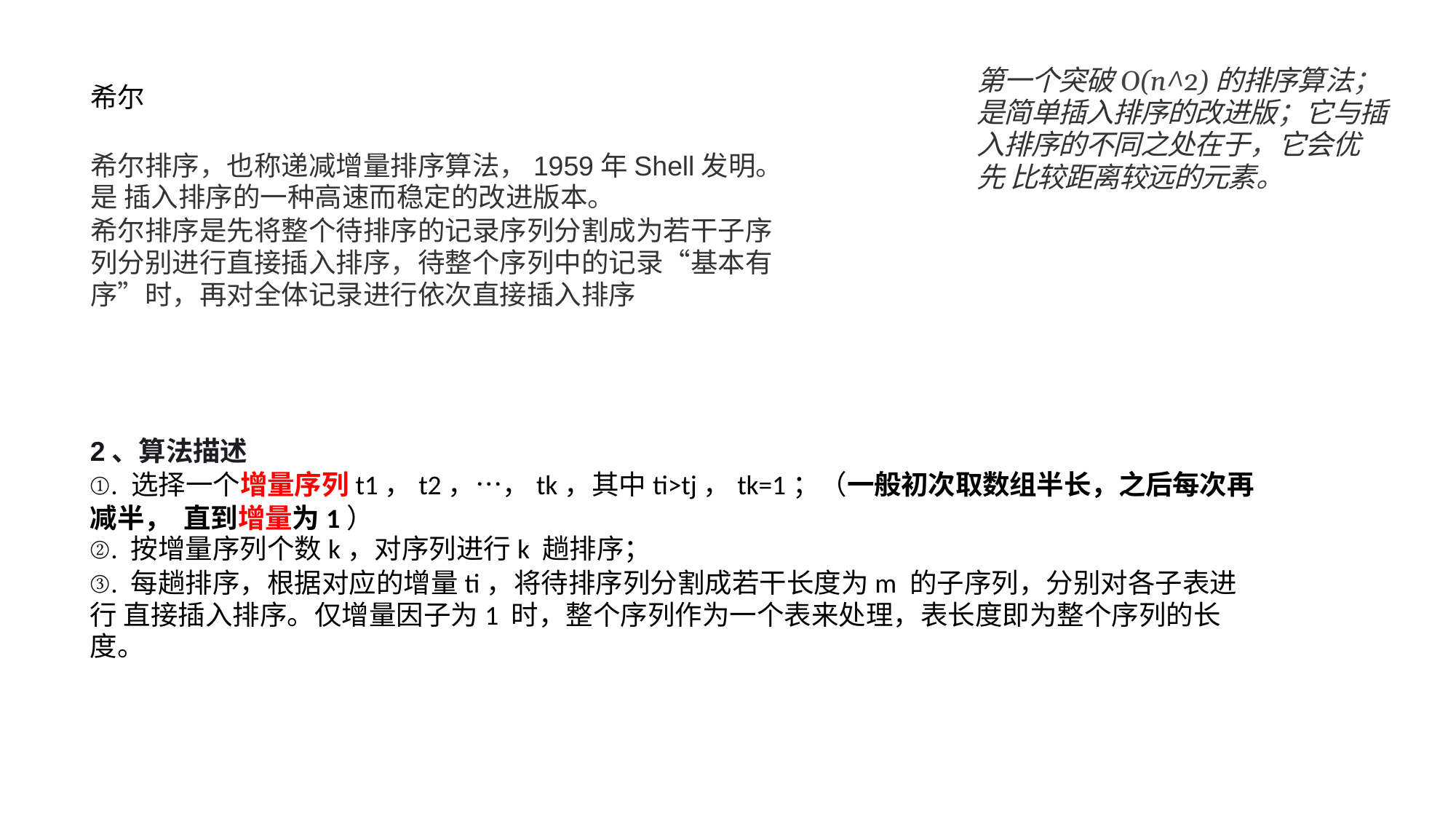

# 第一个突破O(n^2)的排序算法；  是简单插入排序的改进版；它与插 入排序的不同之处在于，它会优先 比较距离较远的元素。
希尔
希尔排序，也称递减增量排序算法，1959年Shell发明。是 插入排序的一种高速而稳定的改进版本。
希尔排序是先将整个待排序的记录序列分割成为若干子序 列分别进行直接插入排序，待整个序列中的记录“基本有
序”时，再对全体记录进行依次直接插入排序
2、算法描述
①. 选择一个增量序列t1，t2，…，tk，其中ti>tj，tk=1；（一般初次取数组半长，之后每次再减半，  直到增量为1）
②. 按增量序列个数k，对序列进行k 趟排序；
③. 每趟排序，根据对应的增量ti，将待排序列分割成若干长度为m 的子序列，分别对各子表进行 直接插入排序。仅增量因子为1 时，整个序列作为一个表来处理，表长度即为整个序列的长度。